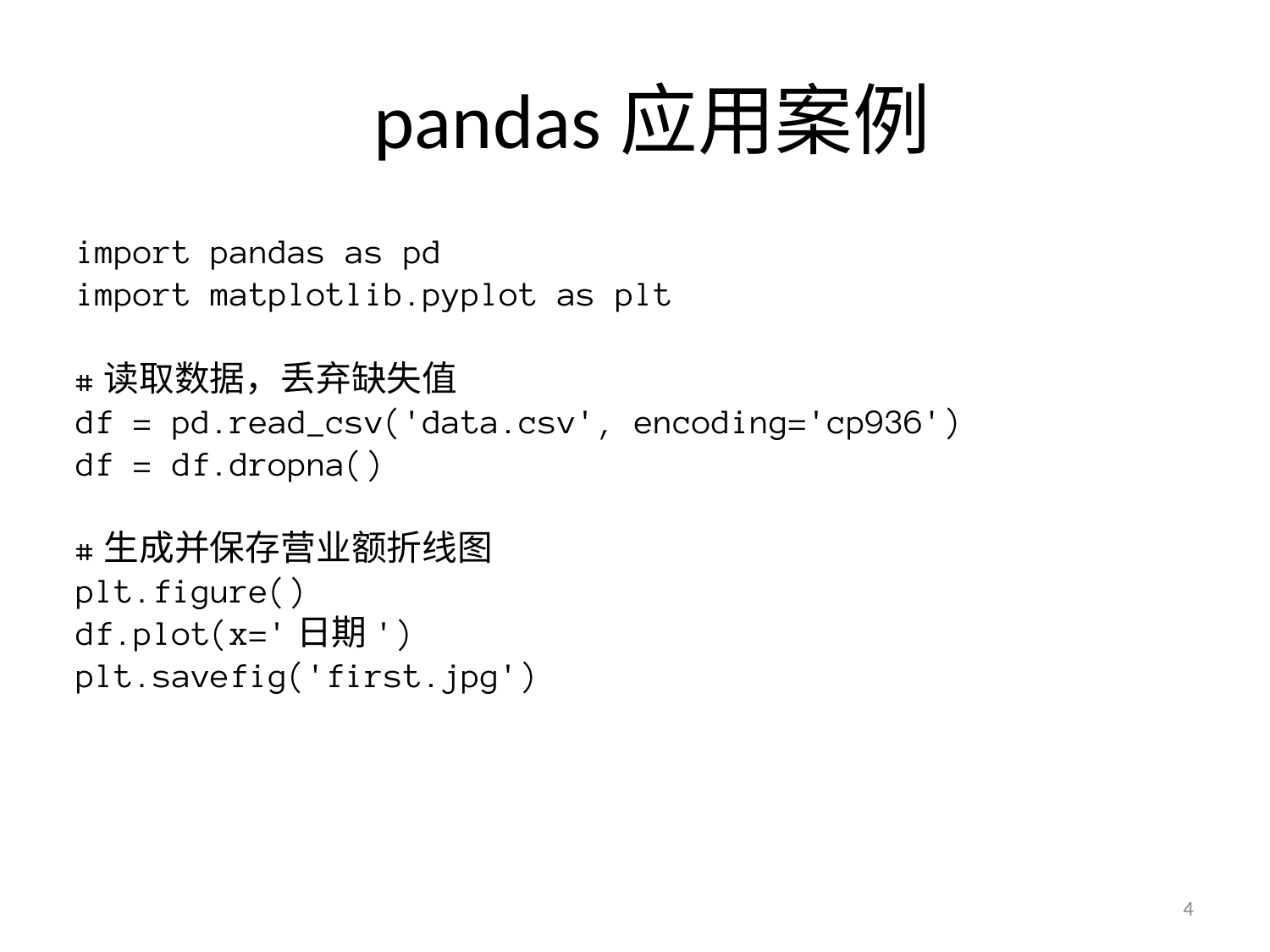

# pandas应用案例
import pandas as pd
import matplotlib.pyplot as plt

#读取数据，丢弃缺失值
df = pd.read_csv('data.csv', encoding='cp936')
df = df.dropna()

#生成并保存营业额折线图
plt.figure()
df.plot(x='日期')
plt.savefig('first.jpg')
4